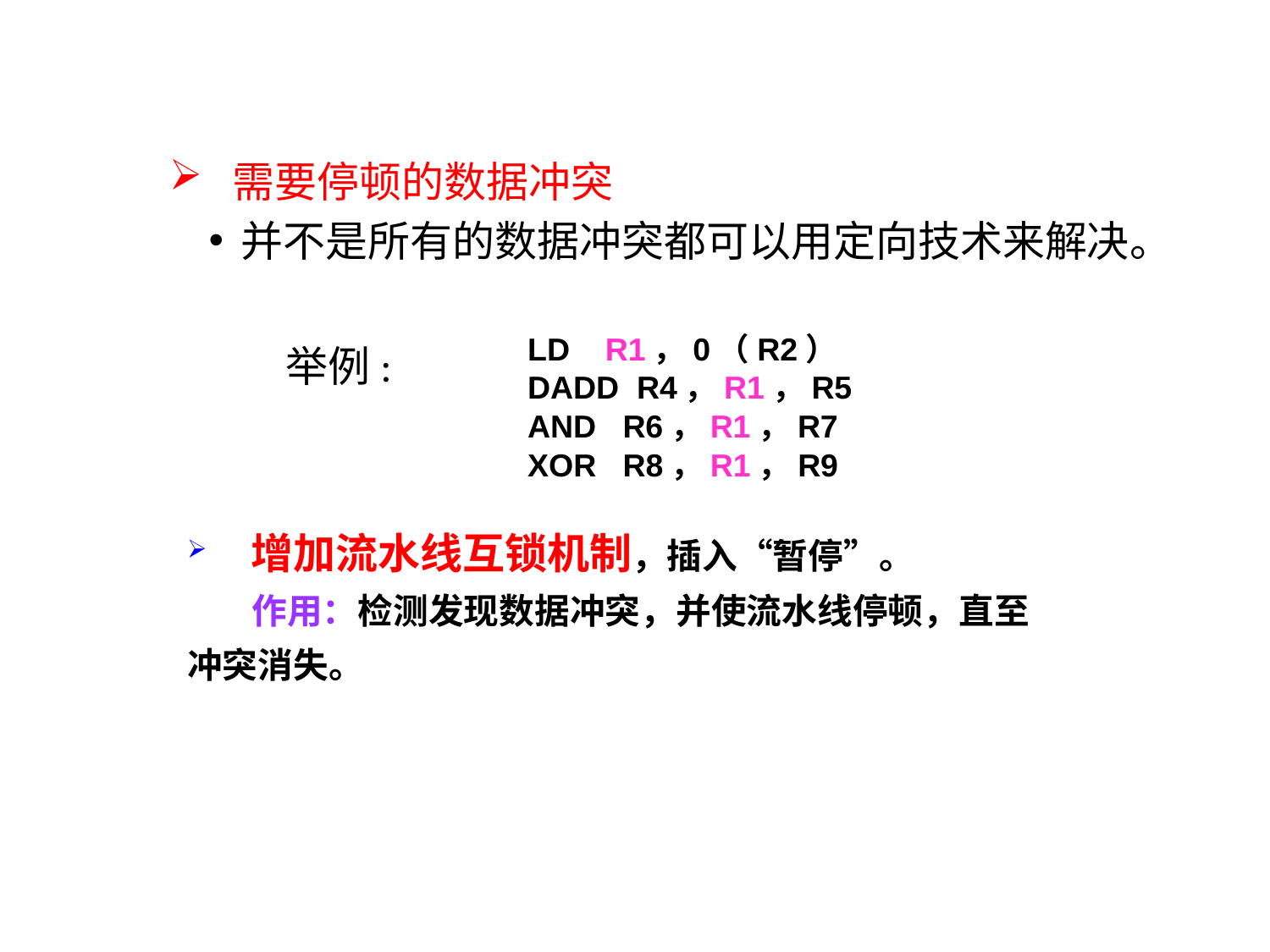

需要停顿的数据冲突
并不是所有的数据冲突都可以用定向技术来解决。
       举例:

LD    R1，0（R2）
DADD  R4，R1，R5
AND   R6，R1，R7
XOR   R8，R1，R9
增加流水线互锁机制，插入“暂停”。
       作用：检测发现数据冲突，并使流水线停顿，直至
冲突消失。